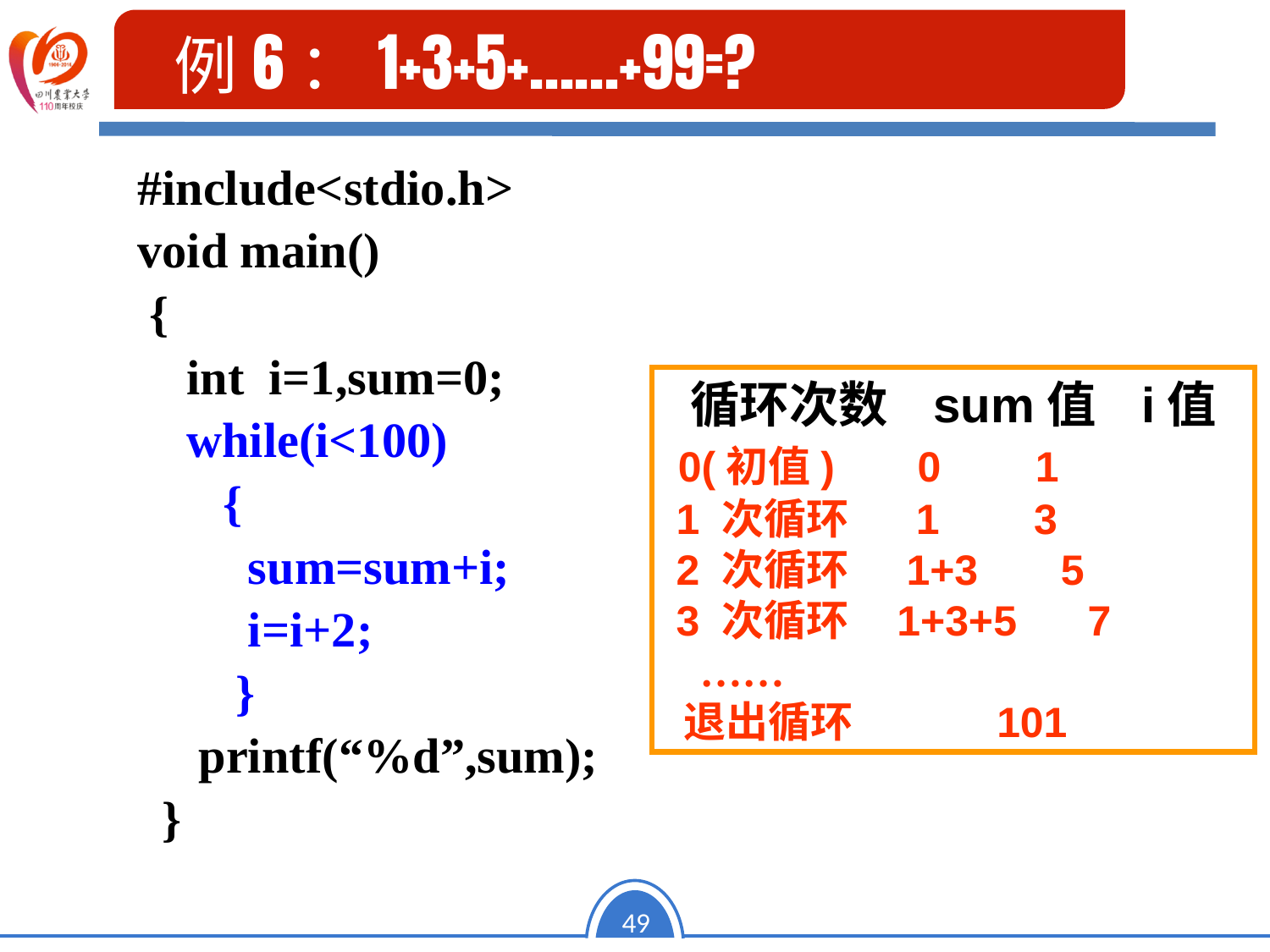

例6：1+3+5+……+99=?
#include<stdio.h>
void main()
 {
    int  i=1,sum=0;
    while(i<100)
       {
         sum=sum+i;
         i=i+2;
        }
     printf(“%d”,sum);
  }
循环次数   sum值   i值
 0(初值)       0        1
 1 次循环      1        3
 2 次循环     1+3       5
 3 次循环    1+3+5      7
   ……
 退出循环              101